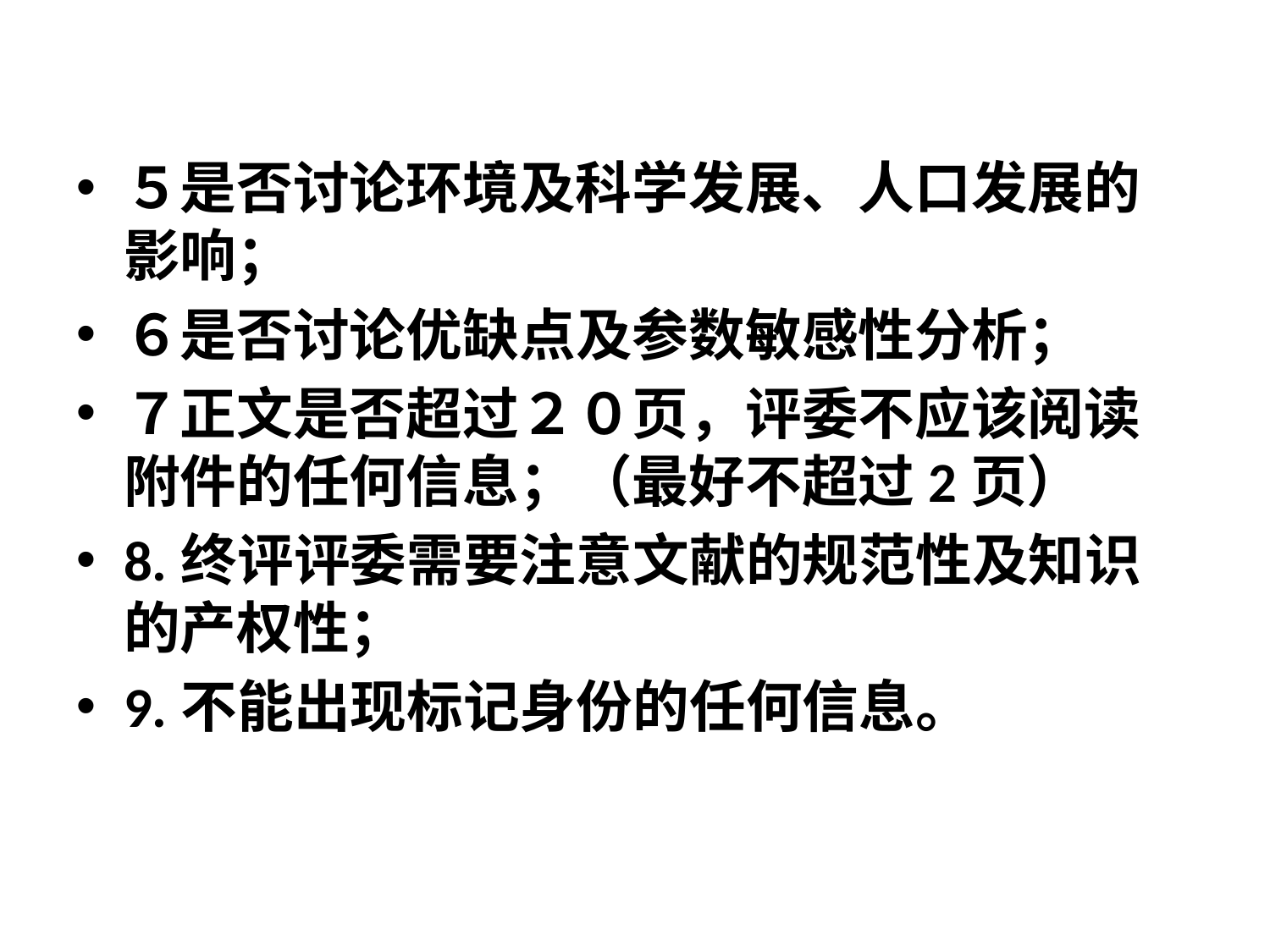

５是否讨论环境及科学发展、人口发展的影响；
６是否讨论优缺点及参数敏感性分析；
７正文是否超过２０页，评委不应该阅读附件的任何信息；（最好不超过2页）
8.终评评委需要注意文献的规范性及知识的产权性；
9.不能出现标记身份的任何信息。